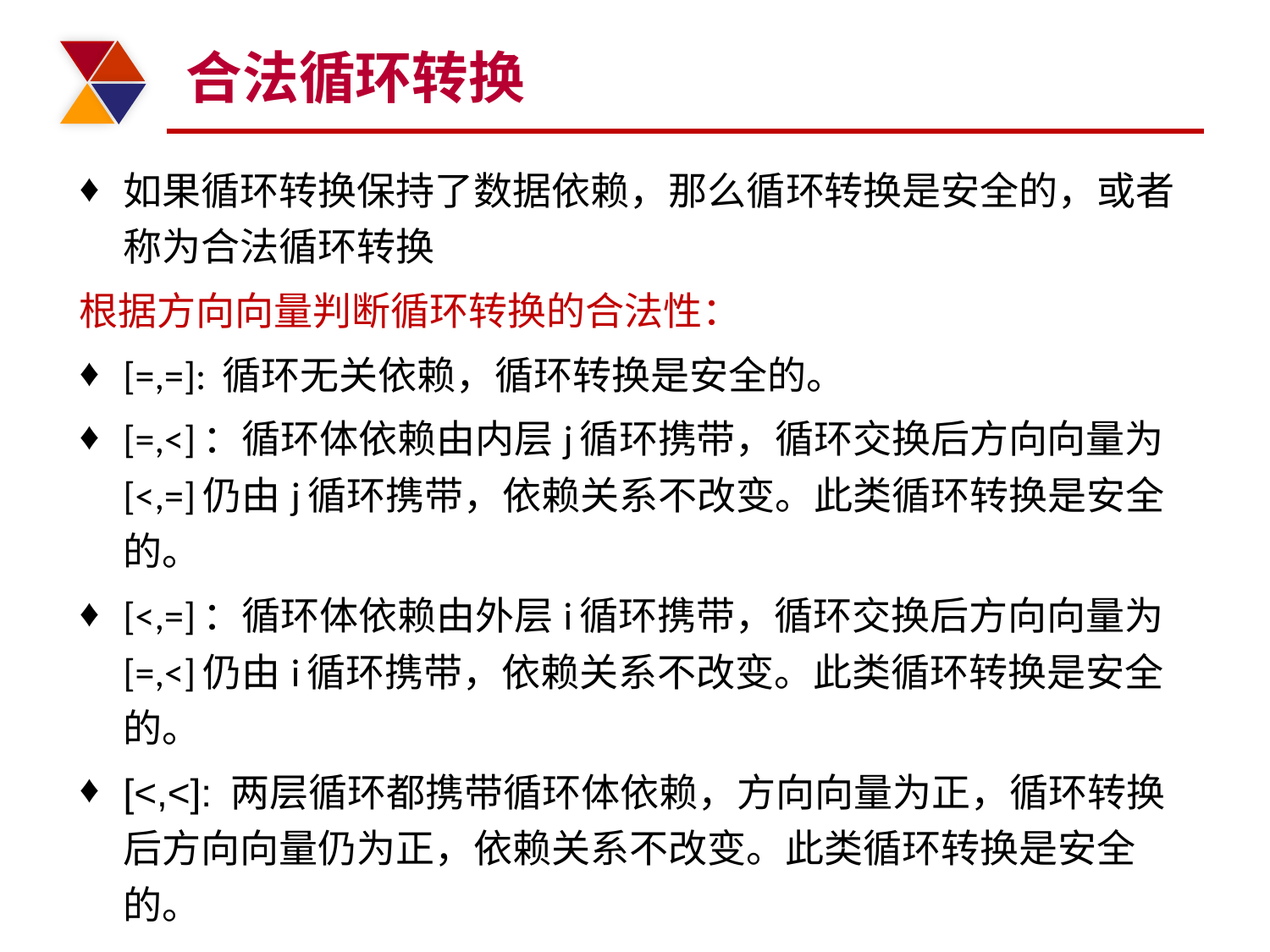

# 合法循环转换
如果循环转换保持了数据依赖，那么循环转换是安全的，或者称为合法循环转换
根据方向向量判断循环转换的合法性：
[=,=]: 循环无关依赖，循环转换是安全的。
[=,<]：循环体依赖由内层j循环携带，循环交换后方向向量为[<,=]仍由j循环携带，依赖关系不改变。此类循环转换是安全的。
[<,=]：循环体依赖由外层i循环携带，循环交换后方向向量为[=,<]仍由i循环携带，依赖关系不改变。此类循环转换是安全的。
[<,<]: 两层循环都携带循环体依赖，方向向量为正，循环转换后方向向量仍为正，依赖关系不改变。此类循环转换是安全的。